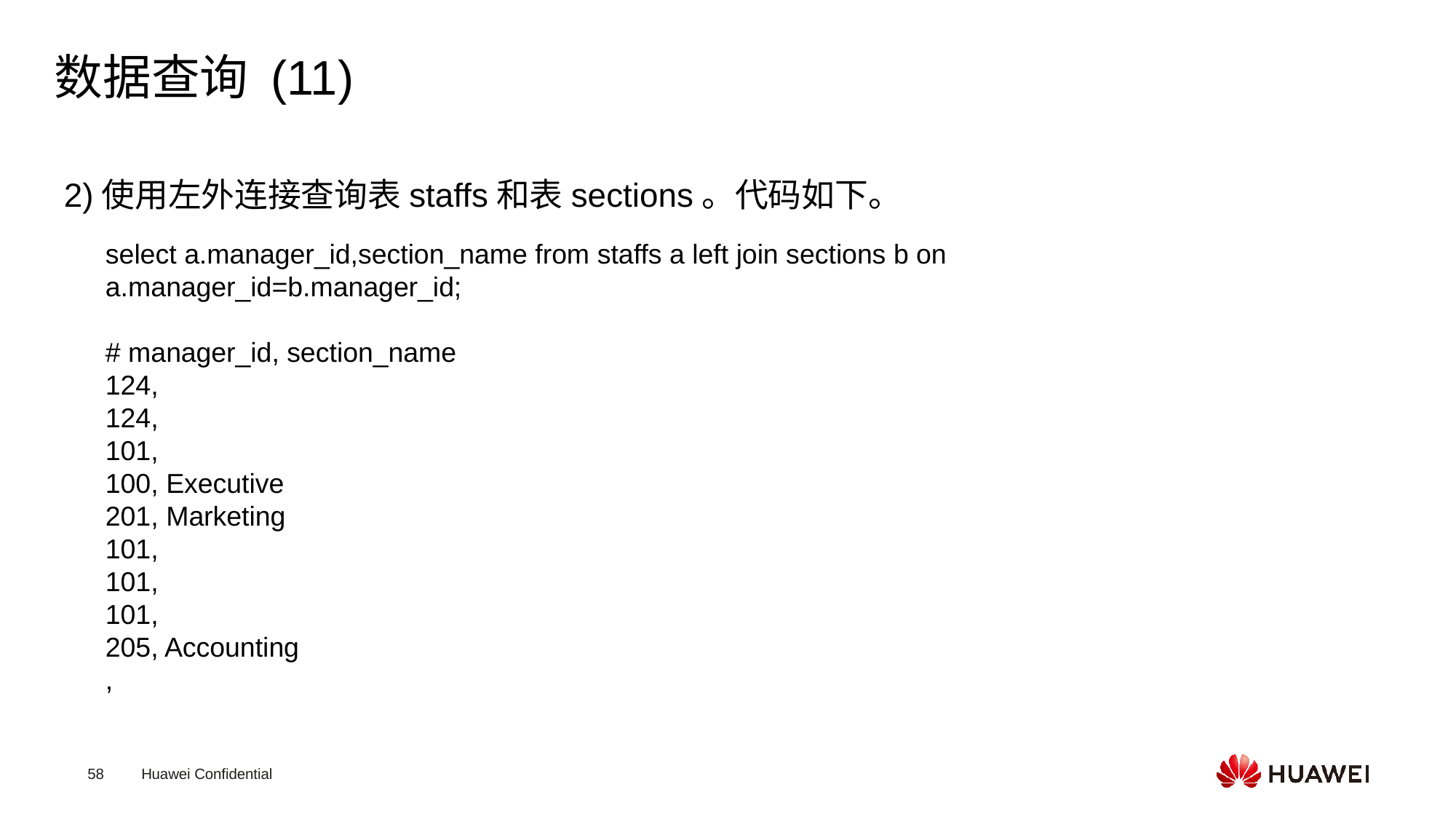

# 数据查询 (11)
2)使用左外连接查询表staffs和表sections。代码如下。
select a.manager_id,section_name from staffs a left join sections b on a.manager_id=b.manager_id;                                        # manager_id, section_name124, 124, 101, 100, Executive201, Marketing101, 101, 101, 205, Accounting,